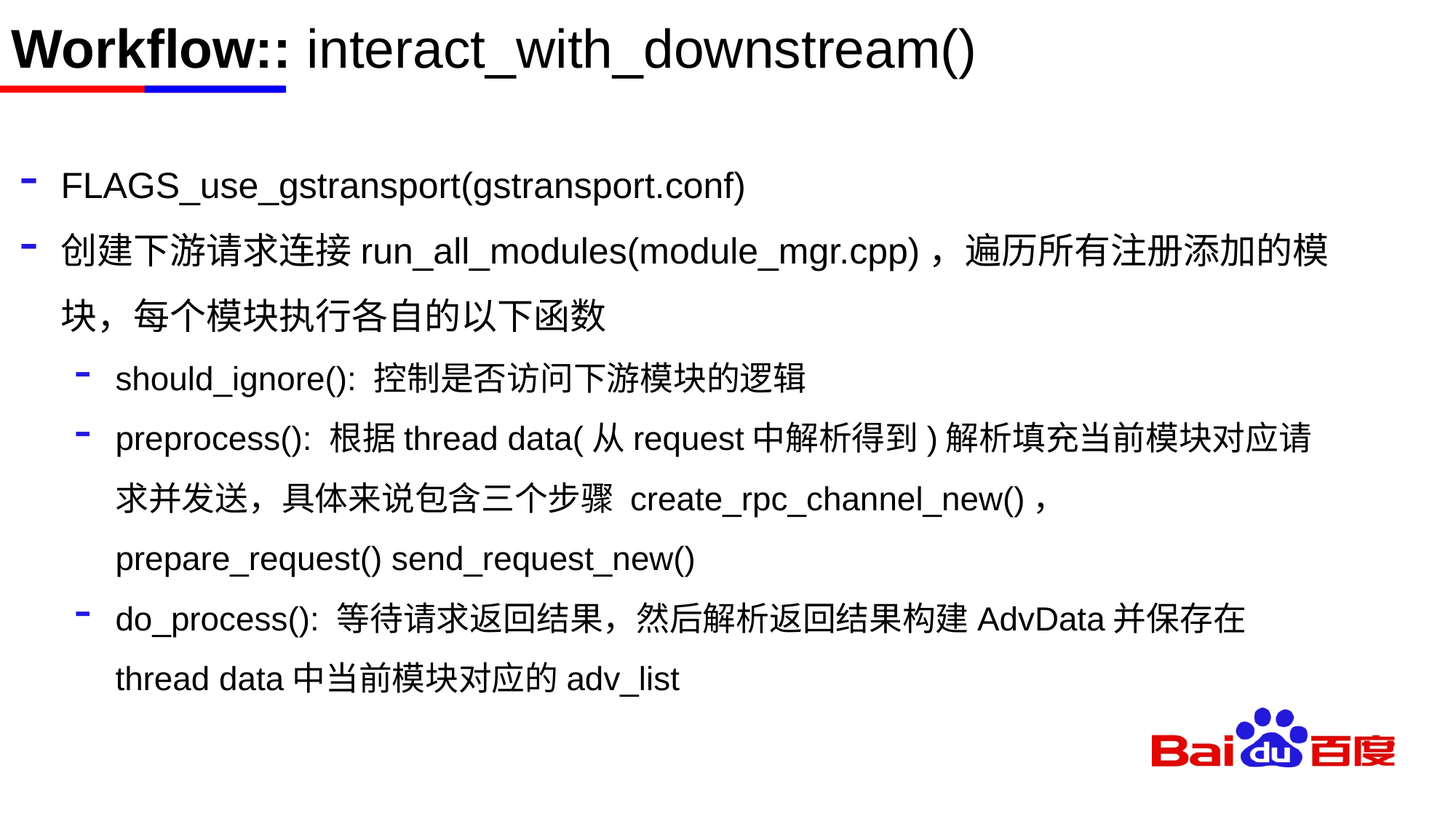

# Workflow:: interact_with_downstream()
FLAGS_use_gstransport(gstransport.conf)
创建下游请求连接run_all_modules(module_mgr.cpp)，遍历所有注册添加的模块，每个模块执行各自的以下函数
should_ignore(): 控制是否访问下游模块的逻辑
preprocess(): 根据thread data(从request中解析得到)解析填充当前模块对应请求并发送，具体来说包含三个步骤 create_rpc_channel_new()， prepare_request() send_request_new()
do_process(): 等待请求返回结果，然后解析返回结果构建AdvData并保存在thread data中当前模块对应的adv_list